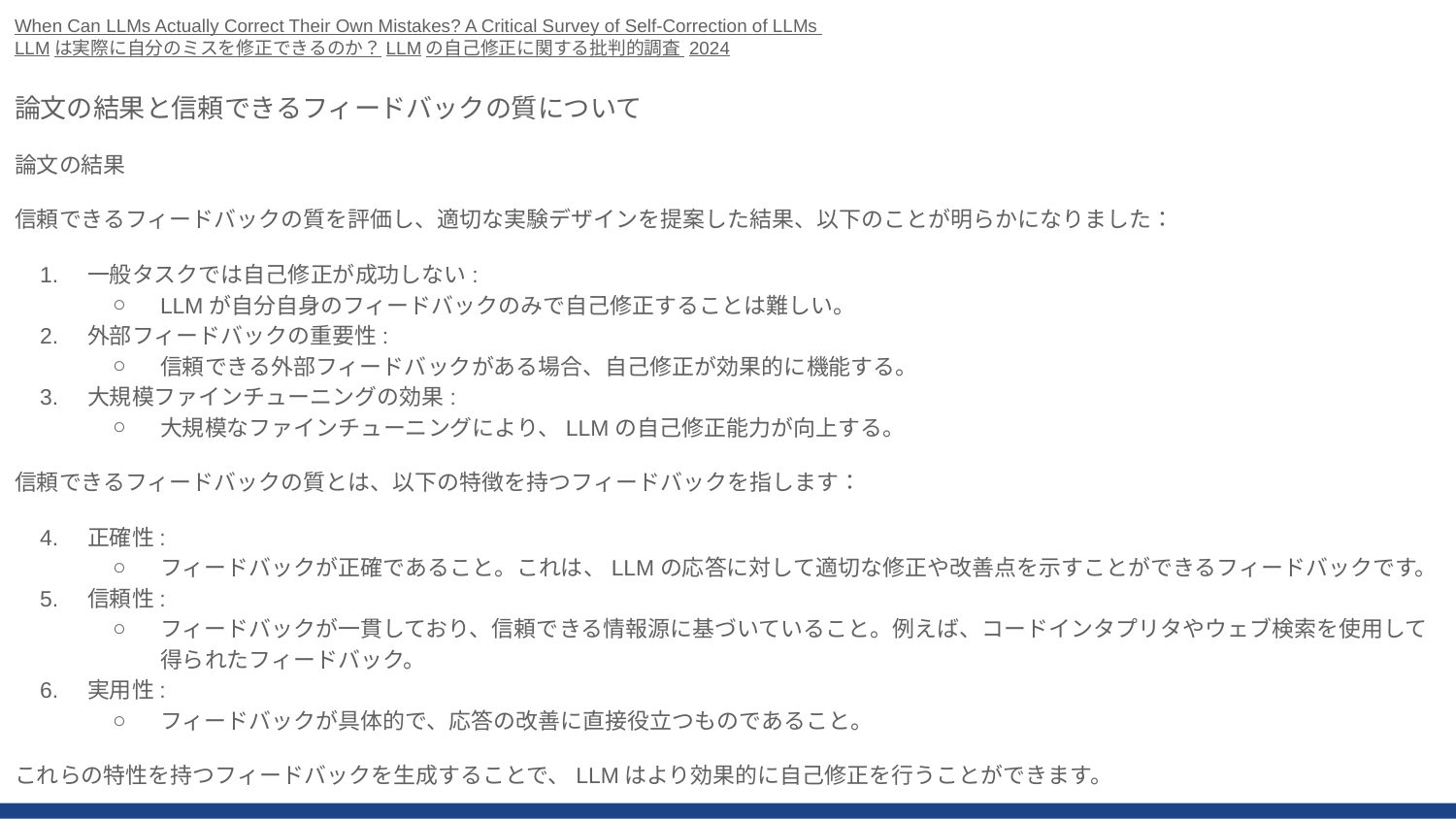

When Can LLMs Actually Correct Their Own Mistakes? A Critical Survey of Self-Correction of LLMs
LLMは実際に自分のミスを修正できるのか？LLMの自己修正に関する批判的調査 2024
論文の結果と信頼できるフィードバックの質について
論文の結果
信頼できるフィードバックの質を評価し、適切な実験デザインを提案した結果、以下のことが明らかになりました：
一般タスクでは自己修正が成功しない:
LLMが自分自身のフィードバックのみで自己修正することは難しい。
外部フィードバックの重要性:
信頼できる外部フィードバックがある場合、自己修正が効果的に機能する。
大規模ファインチューニングの効果:
大規模なファインチューニングにより、LLMの自己修正能力が向上する。
信頼できるフィードバックの質とは、以下の特徴を持つフィードバックを指します：
正確性:
フィードバックが正確であること。これは、LLMの応答に対して適切な修正や改善点を示すことができるフィードバックです。
信頼性:
フィードバックが一貫しており、信頼できる情報源に基づいていること。例えば、コードインタプリタやウェブ検索を使用して得られたフィードバック。
実用性:
フィードバックが具体的で、応答の改善に直接役立つものであること。
これらの特性を持つフィードバックを生成することで、LLMはより効果的に自己修正を行うことができます。